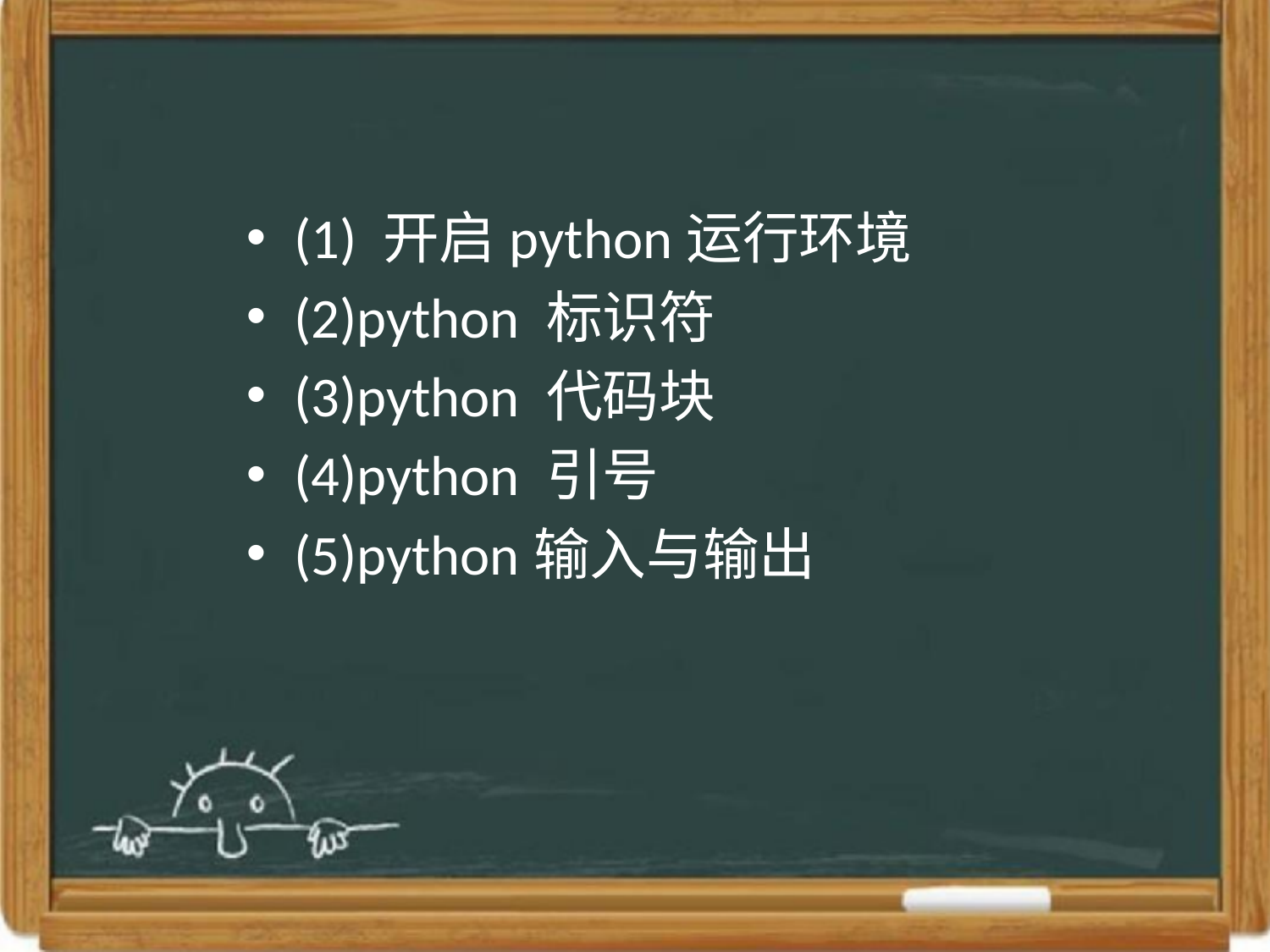

(1) 开启python运行环境
(2)python 标识符
(3)python 代码块
(4)python 引号
(5)python输入与输出